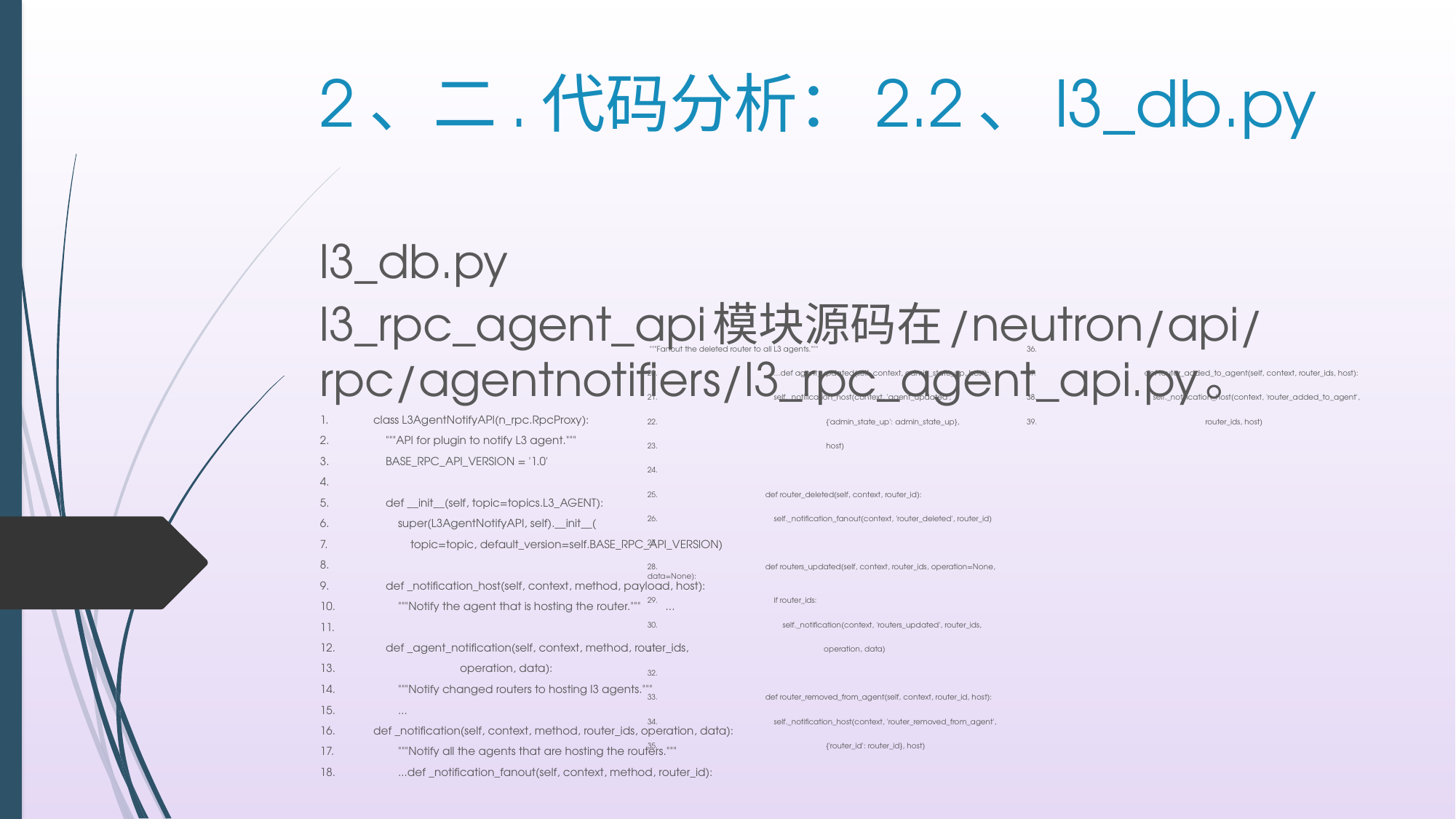

# 2、二.代码分析：2.2、l3_db.py
l3_db.py
l3_rpc_agent_api模块源码在/neutron/api/rpc/agentnotifiers/l3_rpc_agent_api.py。
1.	class L3AgentNotifyAPI(n_rpc.RpcProxy):
2.	    """API for plugin to notify L3 agent."""
3.	    BASE_RPC_API_VERSION = '1.0'
4.
5.	    def __init__(self, topic=topics.L3_AGENT):
6.	        super(L3AgentNotifyAPI, self).__init__(
7.	            topic=topic, default_version=self.BASE_RPC_API_VERSION)
8.
9.	    def _notification_host(self, context, method, payload, host):
10.	        """Notify the agent that is hosting the router."""        ...
11.
12.	    def _agent_notification(self, context, method, router_ids,
13.	                            operation, data):
14.	        """Notify changed routers to hosting l3 agents."""
15.	        ...
16.	def _notification(self, context, method, router_ids, operation, data):
17.	        """Notify all the agents that are hosting the routers."""
18.	        ...def _notification_fanout(self, context, method, router_id):

 """Fanout the deleted router to all L3 agents."""
20.	        ...def agent_updated(self, context, admin_state_up, host):
21.	        self._notification_host(context, 'agent_updated',
22.	                                {'admin_state_up': admin_state_up},
23.	                                host)
24.
25.	    def router_deleted(self, context, router_id):
26.	        self._notification_fanout(context, 'router_deleted', router_id)
27.
28.	    def routers_updated(self, context, router_ids, operation=None, data=None):
29.	        if router_ids:
30.	            self._notification(context, 'routers_updated', router_ids,
31.	                               operation, data)
32.
33.	    def router_removed_from_agent(self, context, router_id, host):
34.	        self._notification_host(context, 'router_removed_from_agent',
35.	                                {'router_id': router_id}, host)

36.
37.	    def router_added_to_agent(self, context, router_ids, host):
38.	        self._notification_host(context, 'router_added_to_agent',
39.	                                router_ids, host)